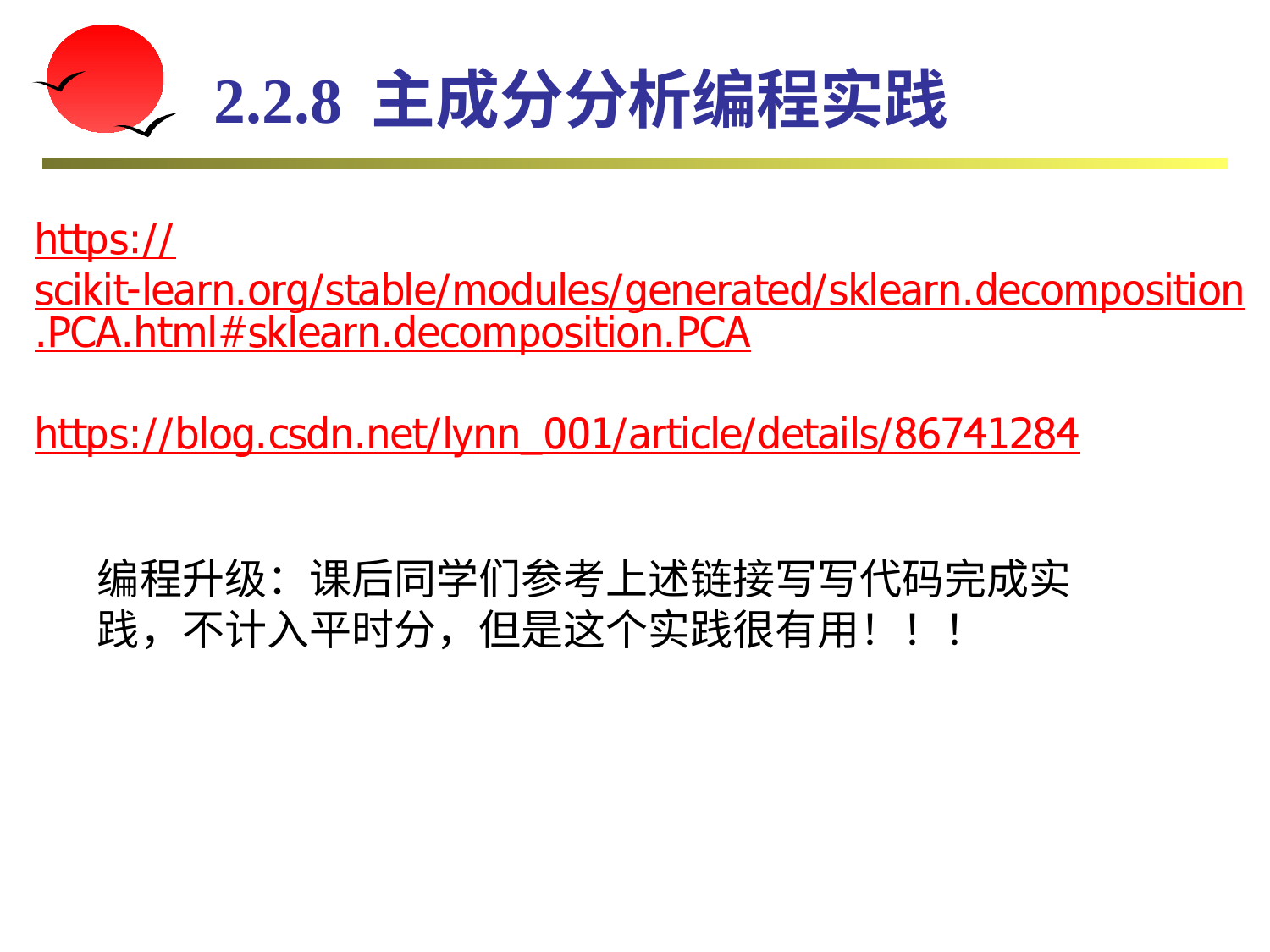

# 2.2.8 主成分分析编程实践
https://scikit-learn.org/stable/modules/generated/sklearn.decomposition.PCA.html#sklearn.decomposition.PCA

https://blog.csdn.net/lynn_001/article/details/86741284

编程升级：课后同学们参考上述链接写写代码完成实践，不计入平时分，但是这个实践很有用！！！